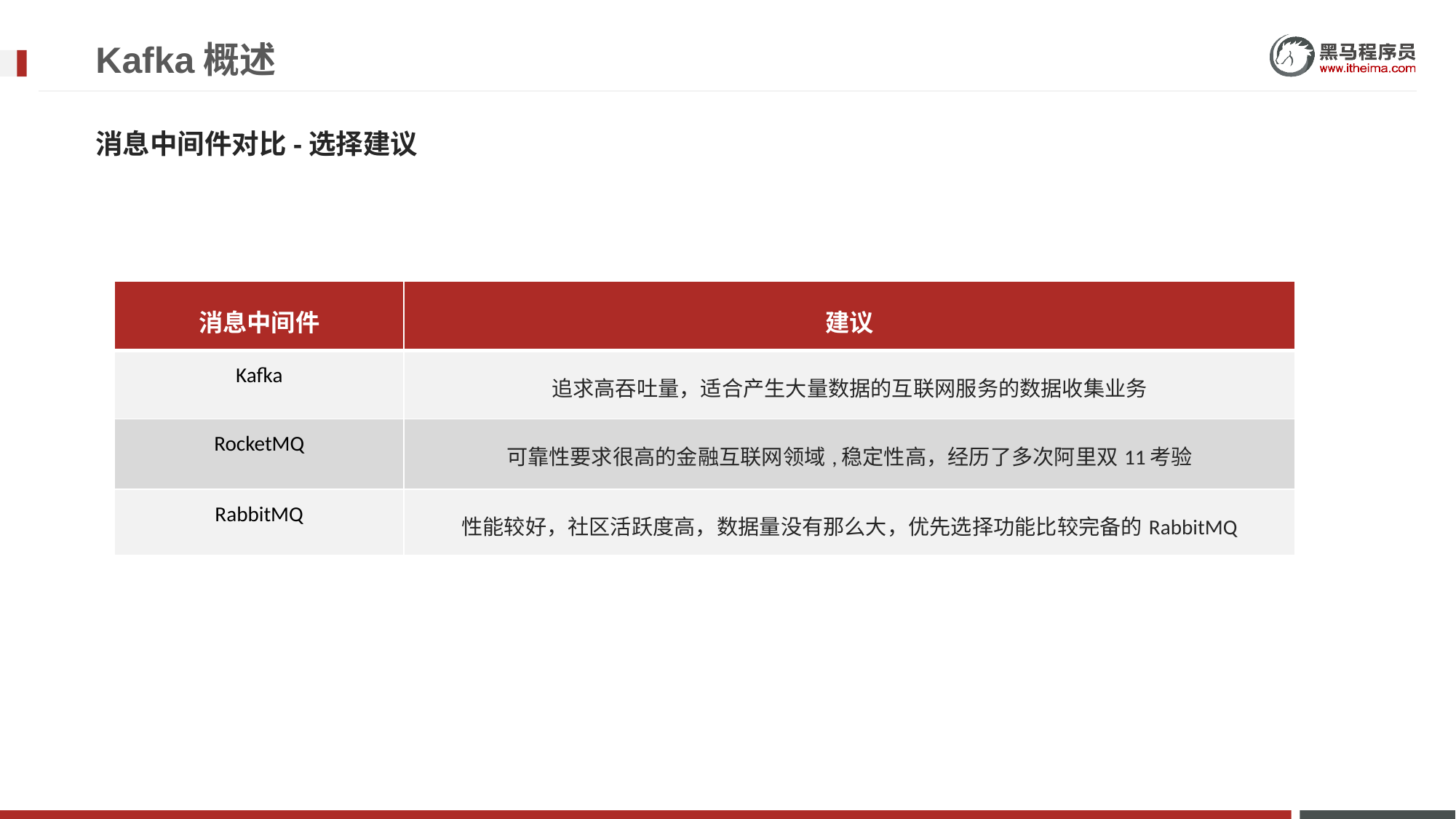

# Kafka概述
消息中间件对比-选择建议
| 消息中间件 | 建议 |
| --- | --- |
| Kafka | 追求高吞吐量，适合产生大量数据的互联网服务的数据收集业务 |
| RocketMQ | 可靠性要求很高的金融互联网领域,稳定性高，经历了多次阿里双11考验 |
| RabbitMQ | 性能较好，社区活跃度高，数据量没有那么大，优先选择功能比较完备的RabbitMQ |